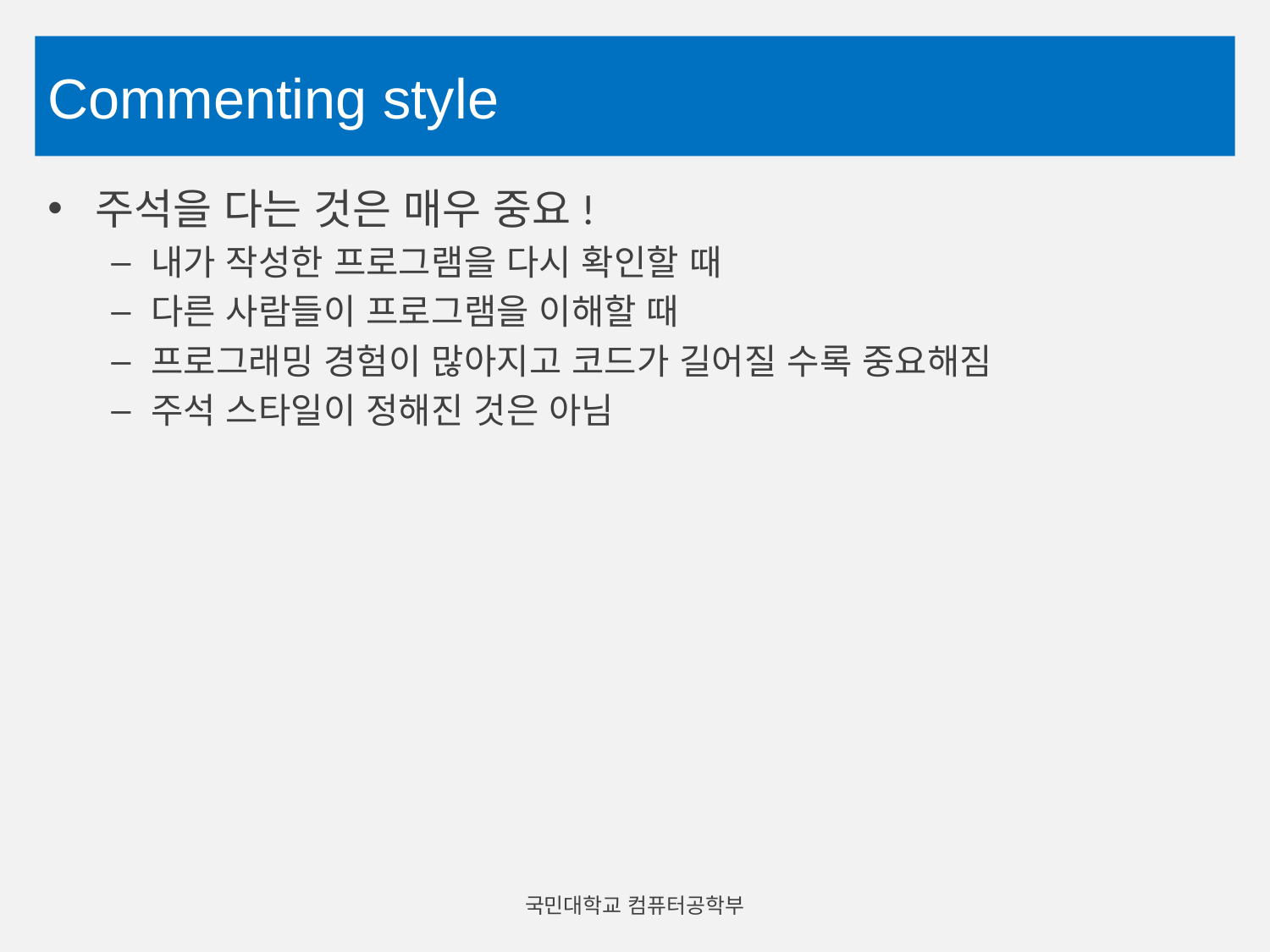

# Commenting style
주석을 다는 것은 매우 중요!
내가 작성한 프로그램을 다시 확인할 때
다른 사람들이 프로그램을 이해할 때
프로그래밍 경험이 많아지고 코드가 길어질 수록 중요해짐
주석 스타일이 정해진 것은 아님
국민대학교 컴퓨터공학부